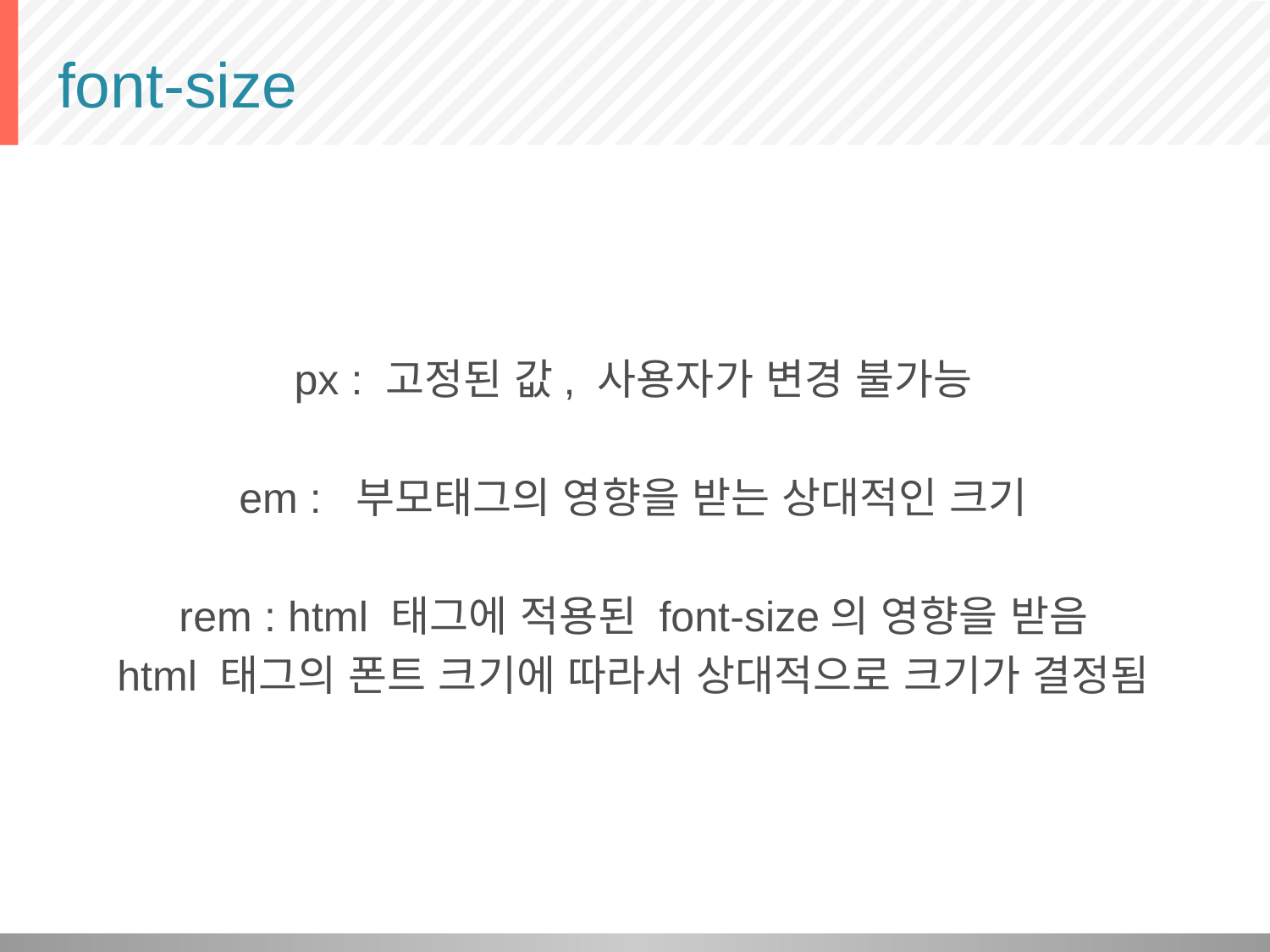

# font-size
px : 고정된 값, 사용자가 변경 불가능

em :  부모태그의 영향을 받는 상대적인 크기

rem : html 태그에 적용된 font-size의 영향을 받음
html 태그의 폰트 크기에 따라서 상대적으로 크기가 결정됨